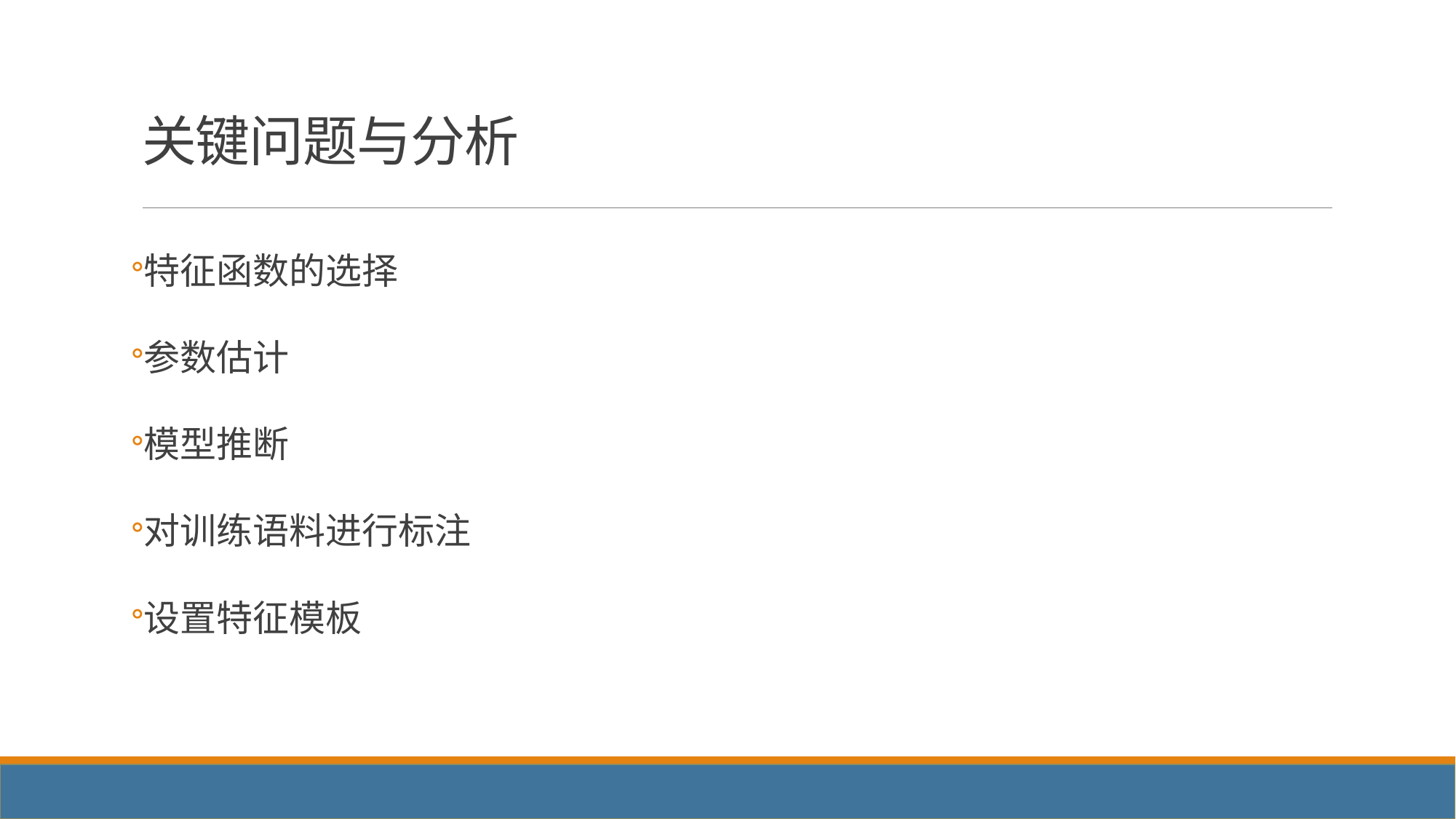

# 关键问题与分析
特征函数的选择
参数估计
模型推断
对训练语料进行标注
设置特征模板